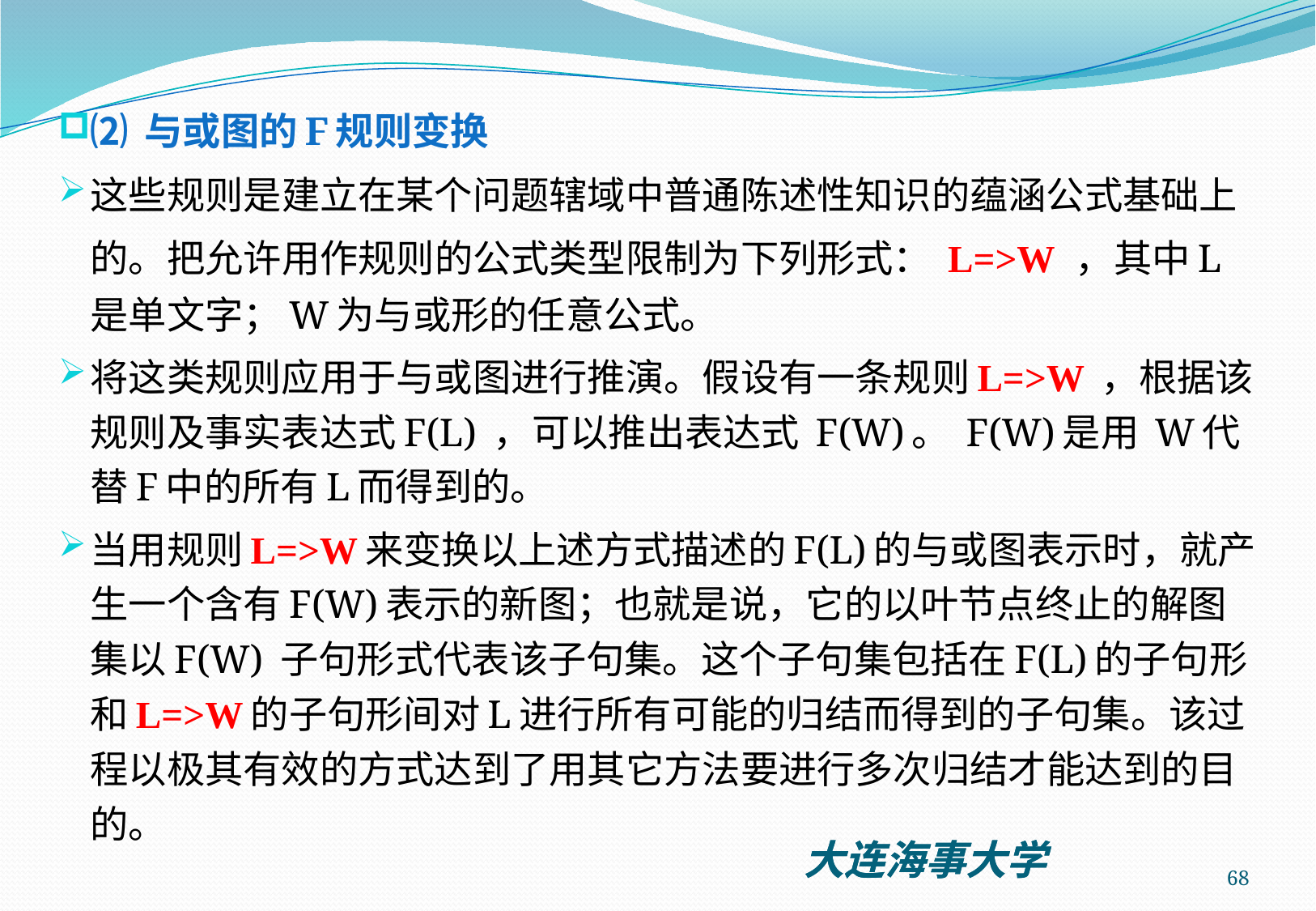

⑵ 与或图的F规则变换
这些规则是建立在某个问题辖域中普通陈述性知识的蕴涵公式基础上的。把允许用作规则的公式类型限制为下列形式： L=>W ，其中L是单文字；W为与或形的任意公式。
将这类规则应用于与或图进行推演。假设有一条规则L=>W ，根据该规则及事实表达式F(L) ，可以推出表达式 F(W)。 F(W)是用 W代替F中的所有L而得到的。
当用规则L=>W来变换以上述方式描述的F(L)的与或图表示时，就产生一个含有F(W)表示的新图；也就是说，它的以叶节点终止的解图集以F(W) 子句形式代表该子句集。这个子句集包括在F(L)的子句形和L=>W的子句形间对L进行所有可能的归结而得到的子句集。该过程以极其有效的方式达到了用其它方法要进行多次归结才能达到的目的。
68